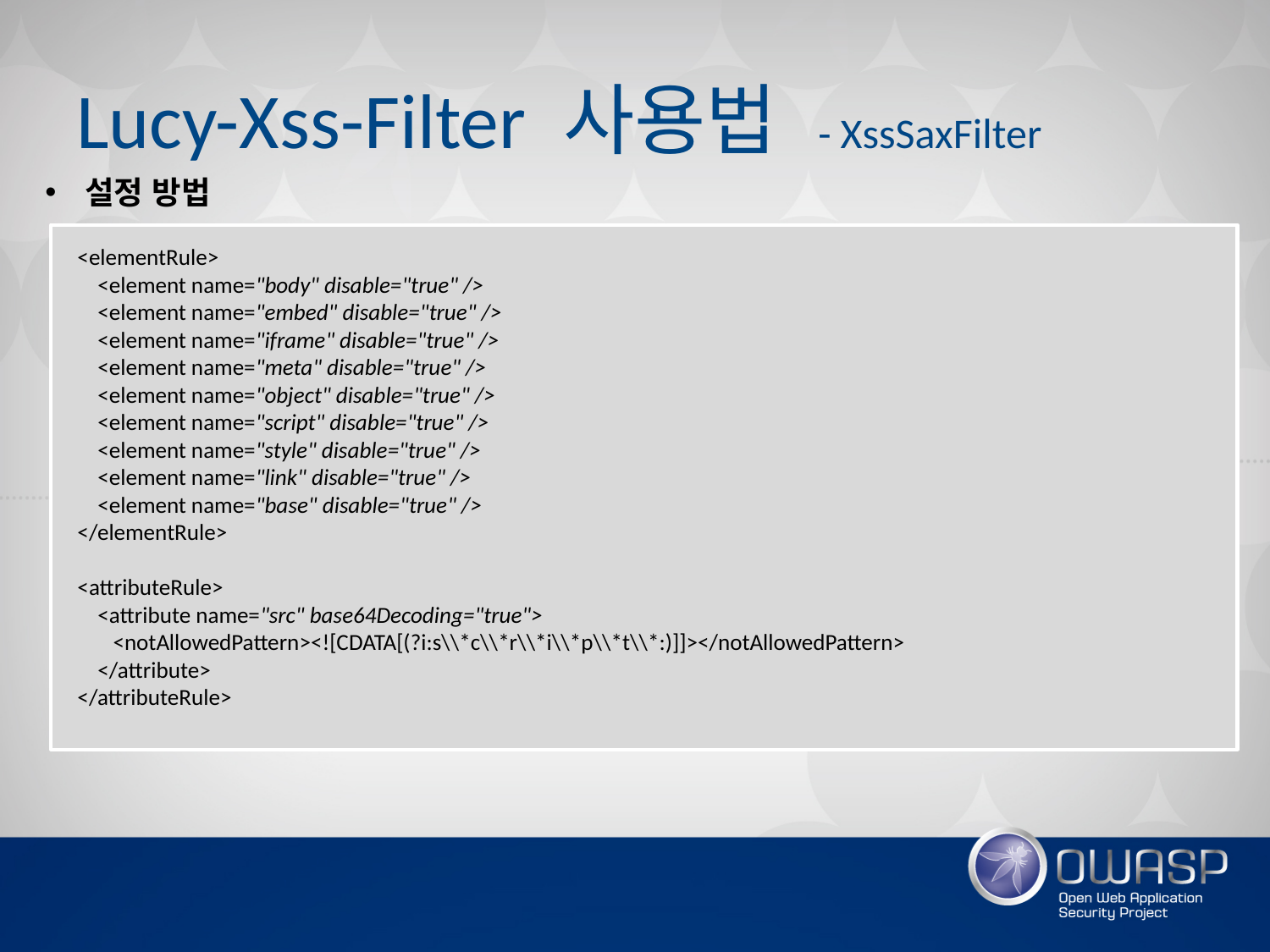

# Lucy-Xss-Filter 사용법 - XssSaxFilter
설정 방법

<elementRule>
    <element name="body" disable="true" />
    <element name="embed" disable="true" />
    <element name="iframe" disable="true" />
    <element name="meta" disable="true" />
    <element name="object" disable="true" />
    <element name="script" disable="true" />
    <element name="style" disable="true" />
    <element name="link" disable="true" />
    <element name="base" disable="true" />
</elementRule>

<attributeRule>
    <attribute name="src" base64Decoding="true">
       <notAllowedPattern><![CDATA[(?i:s\\*c\\*r\\*i\\*p\\*t\\*:)]]></notAllowedPattern>
    </attribute>
</attributeRule>